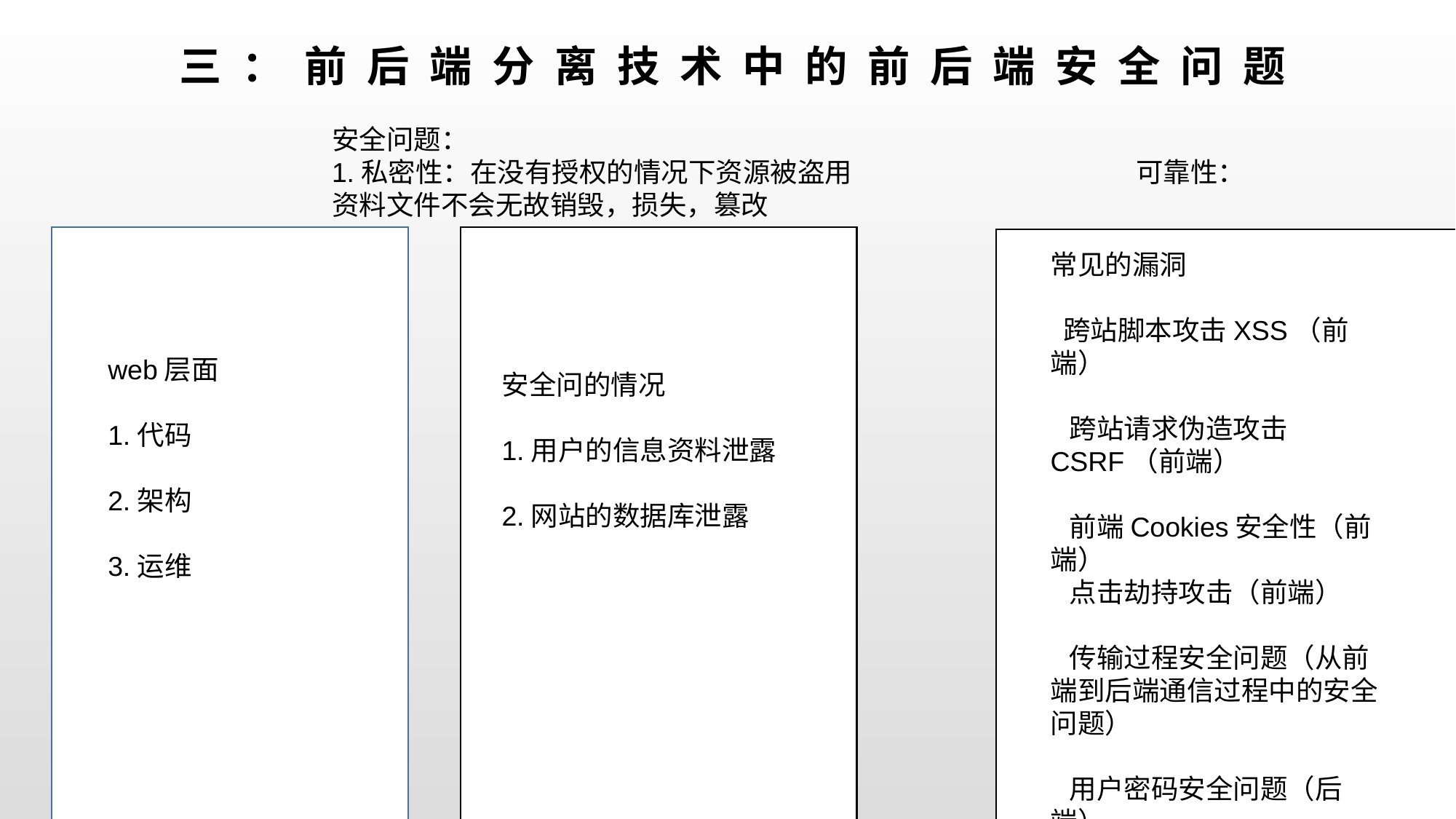

# 三：前后端分离技术中的前后端安全问题
安全问题：
1.私密性：在没有授权的情况下资源被盗用                                              可靠性：资料文件不会无故销毁，损失，篡改

常见的漏洞

 跨站脚本攻击XSS（前端）

  跨站请求伪造攻击CSRF（前端）

  前端Cookies安全性（前端）
  点击劫持攻击（前端）

  传输过程安全问题（从前端到后端通信过程中的安全问题）

  用户密码安全问题（后端）
  SQL注入攻击（后端进行数据库查询时的风险）

web层面

1.代码

2.架构

3.运维
安全问的情况

1.用户的信息资料泄露

2.网站的数据库泄露